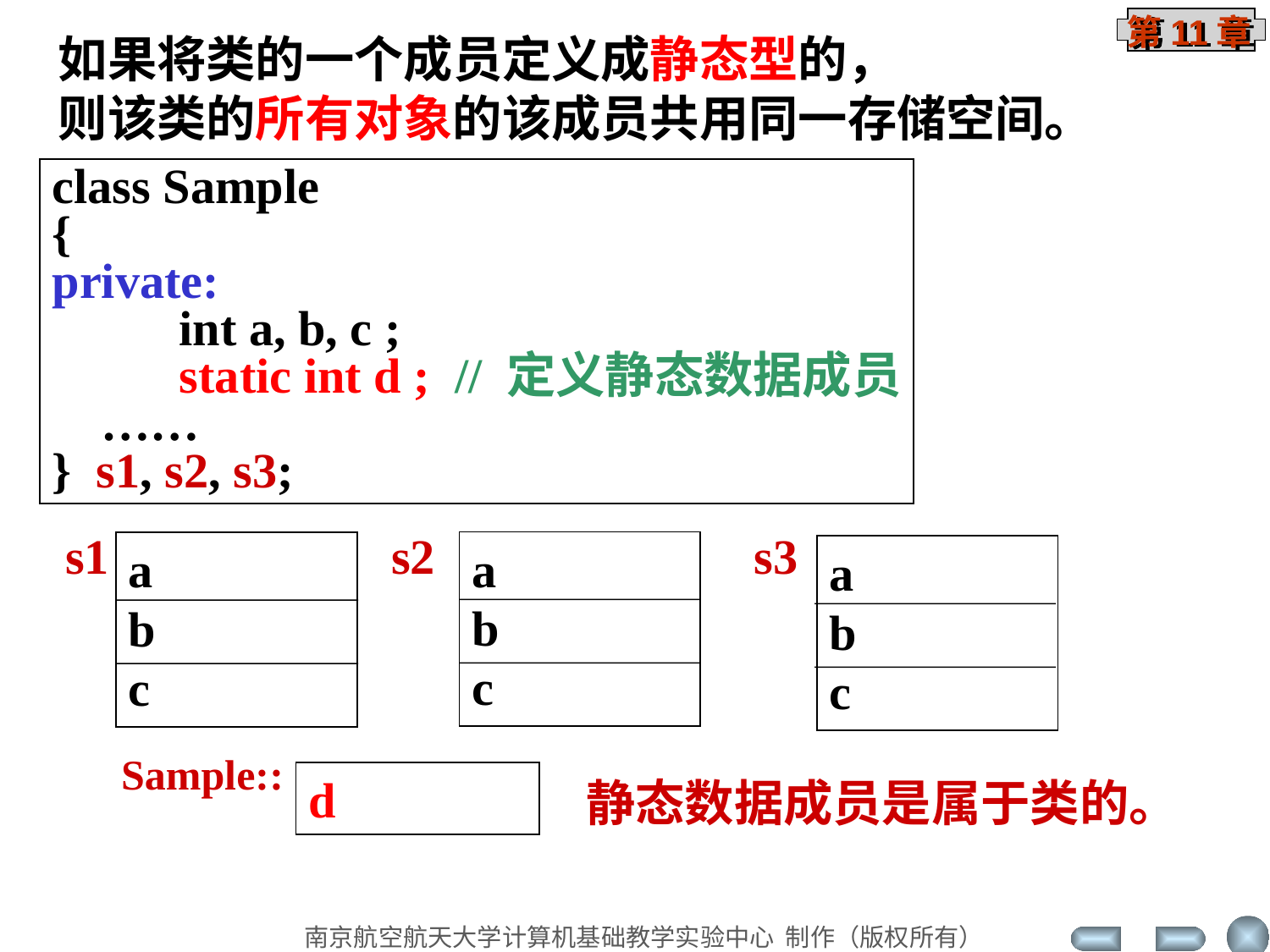

如果将类的一个成员定义成静态型的，
则该类的所有对象的该成员共用同一存储空间。
class Sample
{
private:
	int a, b, c ;
	static int d ;  // 定义静态数据成员
    ……
}  s1, s2, s3;
s1                       s2                          s3
a
b
c
a
b
c
a
b
c

Sample::
d
静态数据成员是属于类的。